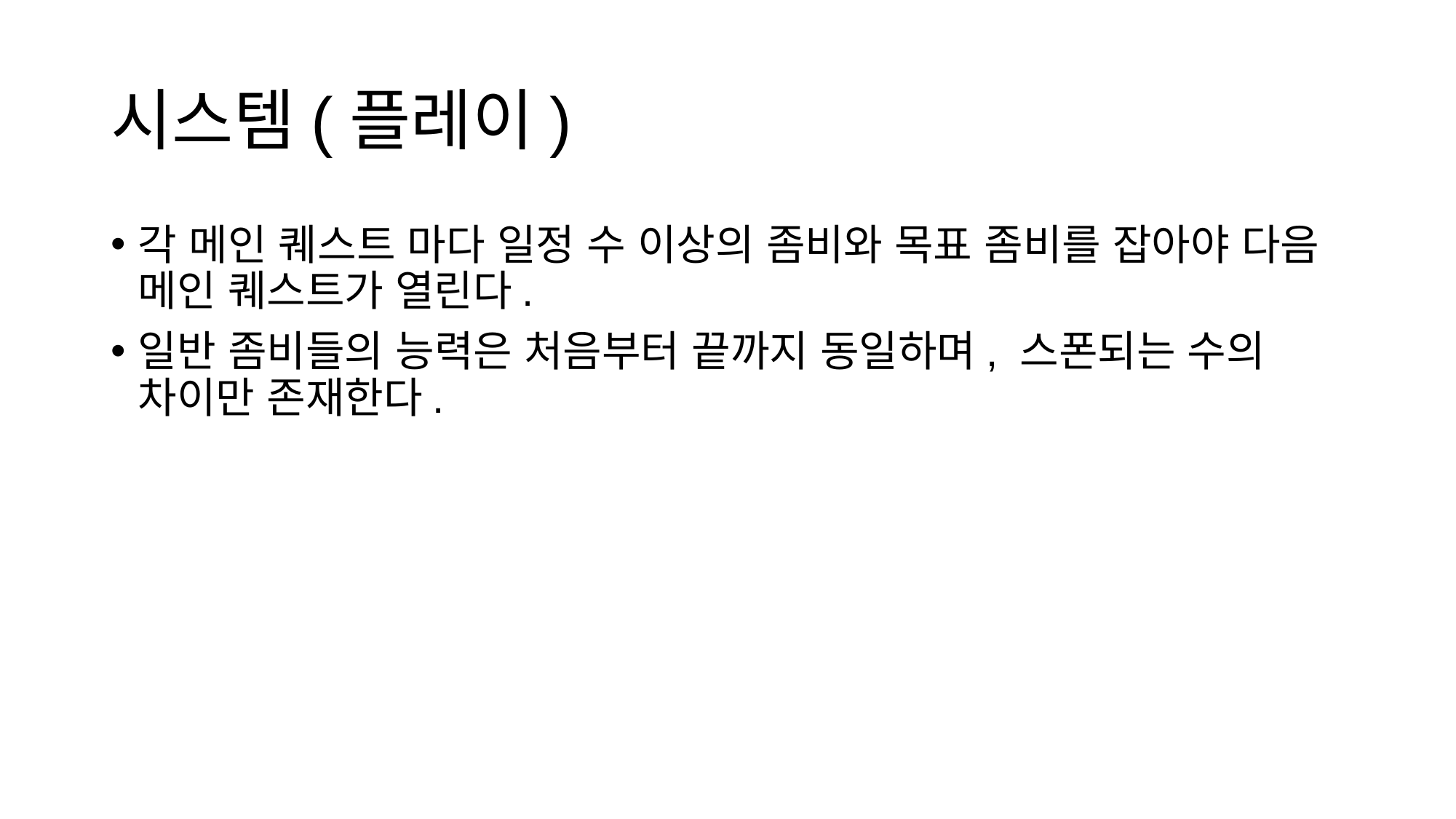

# 시스템(플레이)
각 메인 퀘스트 마다 일정 수 이상의 좀비와 목표 좀비를 잡아야 다음 메인 퀘스트가 열린다.
일반 좀비들의 능력은 처음부터 끝까지 동일하며, 스폰되는 수의 차이만 존재한다.